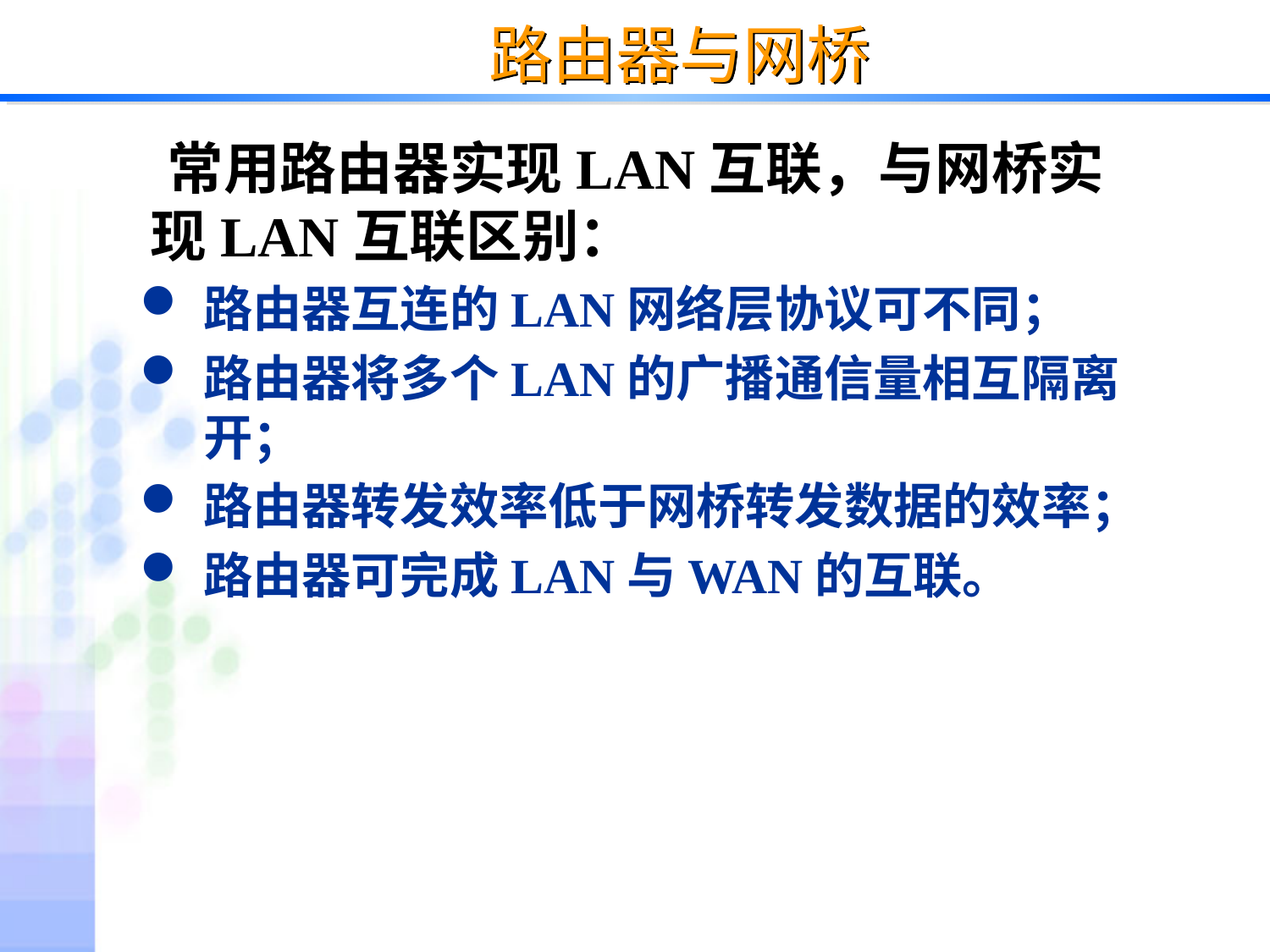

# 路由器与网桥
      常用路由器实现LAN互联，与网桥实现LAN互联区别：
路由器互连的LAN网络层协议可不同；
路由器将多个LAN的广播通信量相互隔离开；
路由器转发效率低于网桥转发数据的效率；
路由器可完成LAN与WAN的互联。